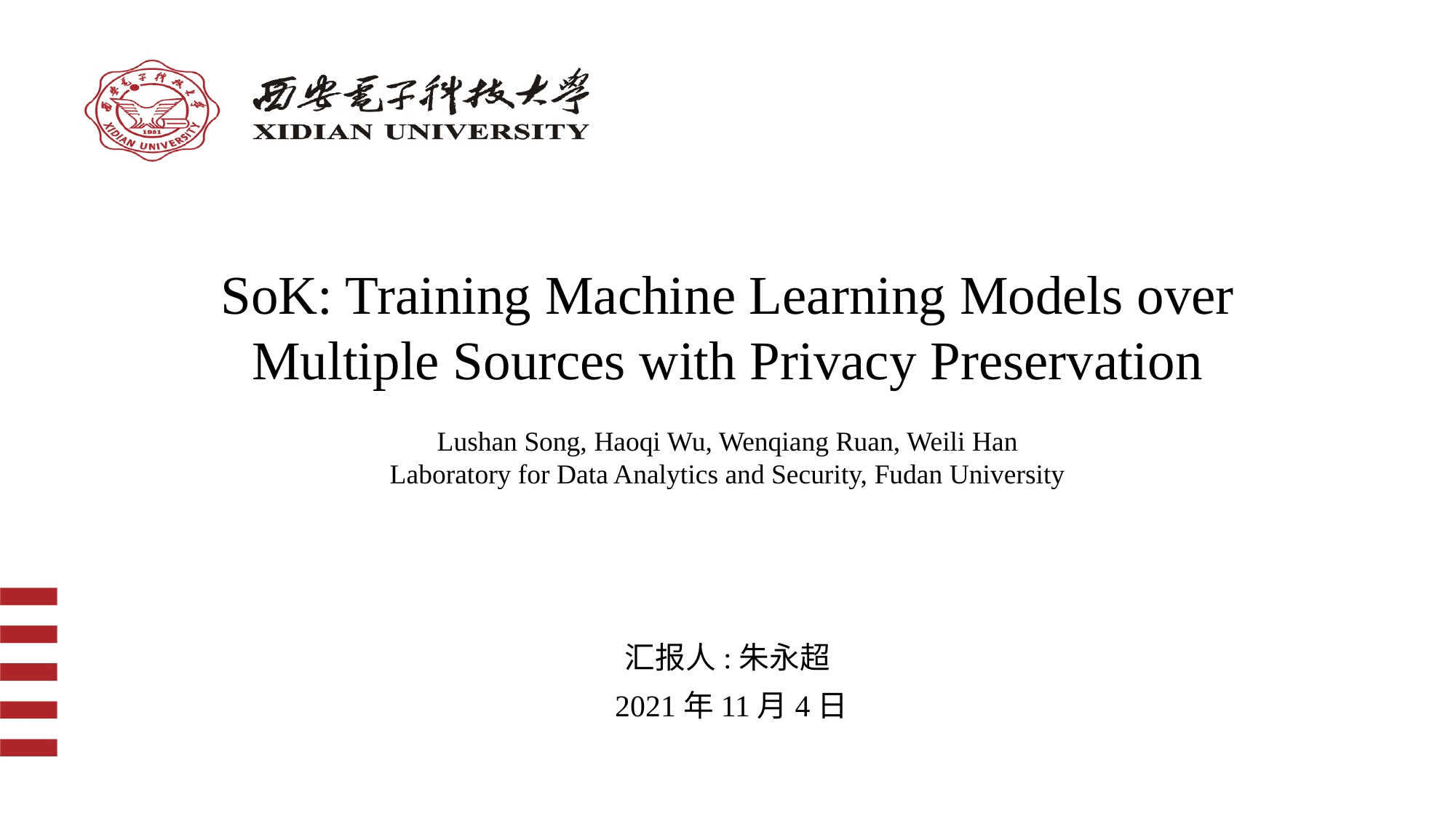

SoK: Training Machine Learning Models over
Multiple Sources with Privacy Preservation

Lushan Song, Haoqi Wu, Wenqiang Ruan, Weili Han
Laboratory for Data Analytics and Security, Fudan University
汇报人:朱永超
 2021年11月4日